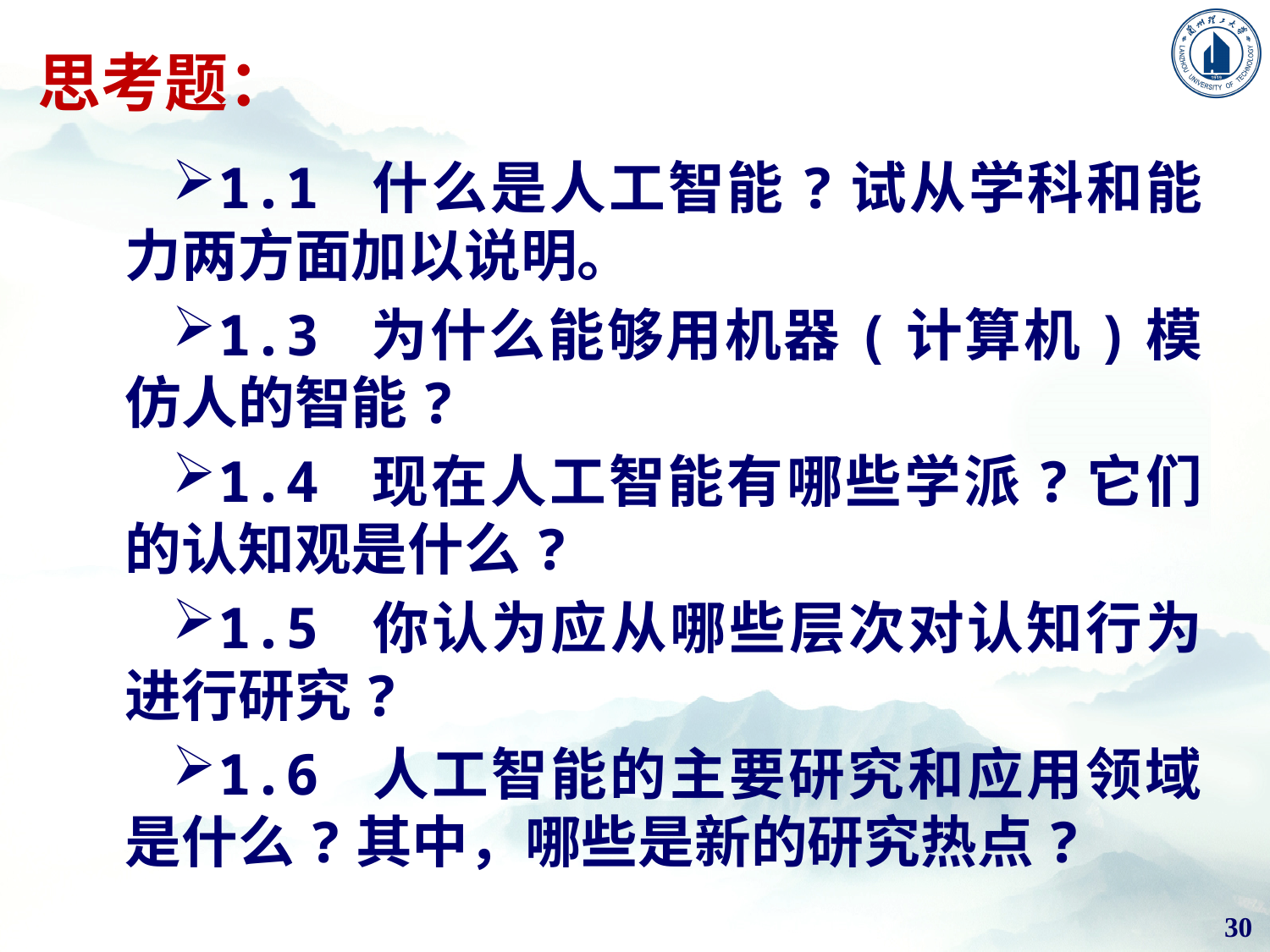

# 思考题：
1.1 什么是人工智能?试从学科和能力两方面加以说明。
1.3 为什么能够用机器(计算机)模仿人的智能?
1.4 现在人工智能有哪些学派?它们的认知观是什么?
1.5 你认为应从哪些层次对认知行为进行研究?
1.6 人工智能的主要研究和应用领域是什么?其中，哪些是新的研究热点?
30